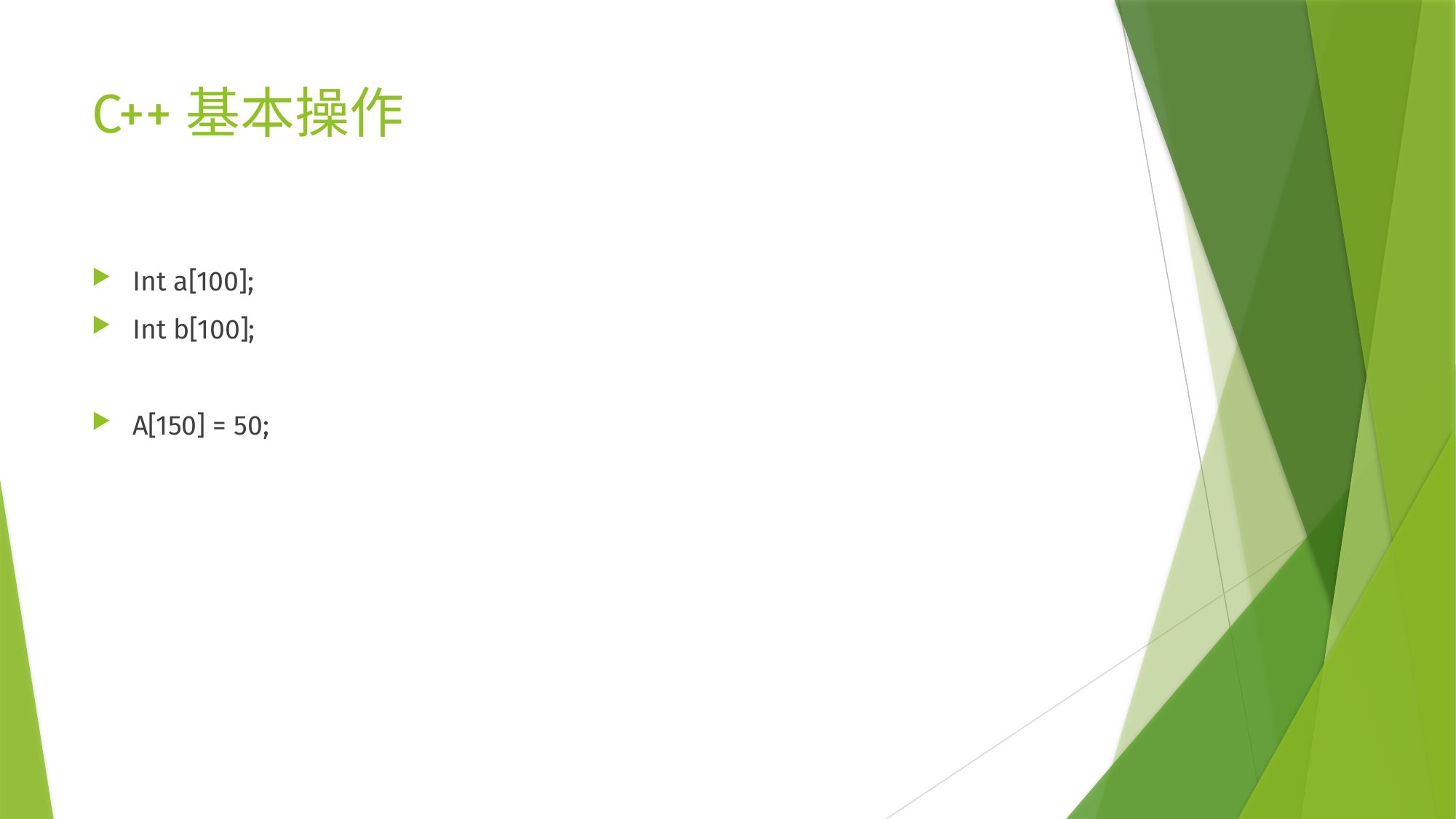

# C++基本操作
Int a[100];
Int b[100];

A[150] = 50;